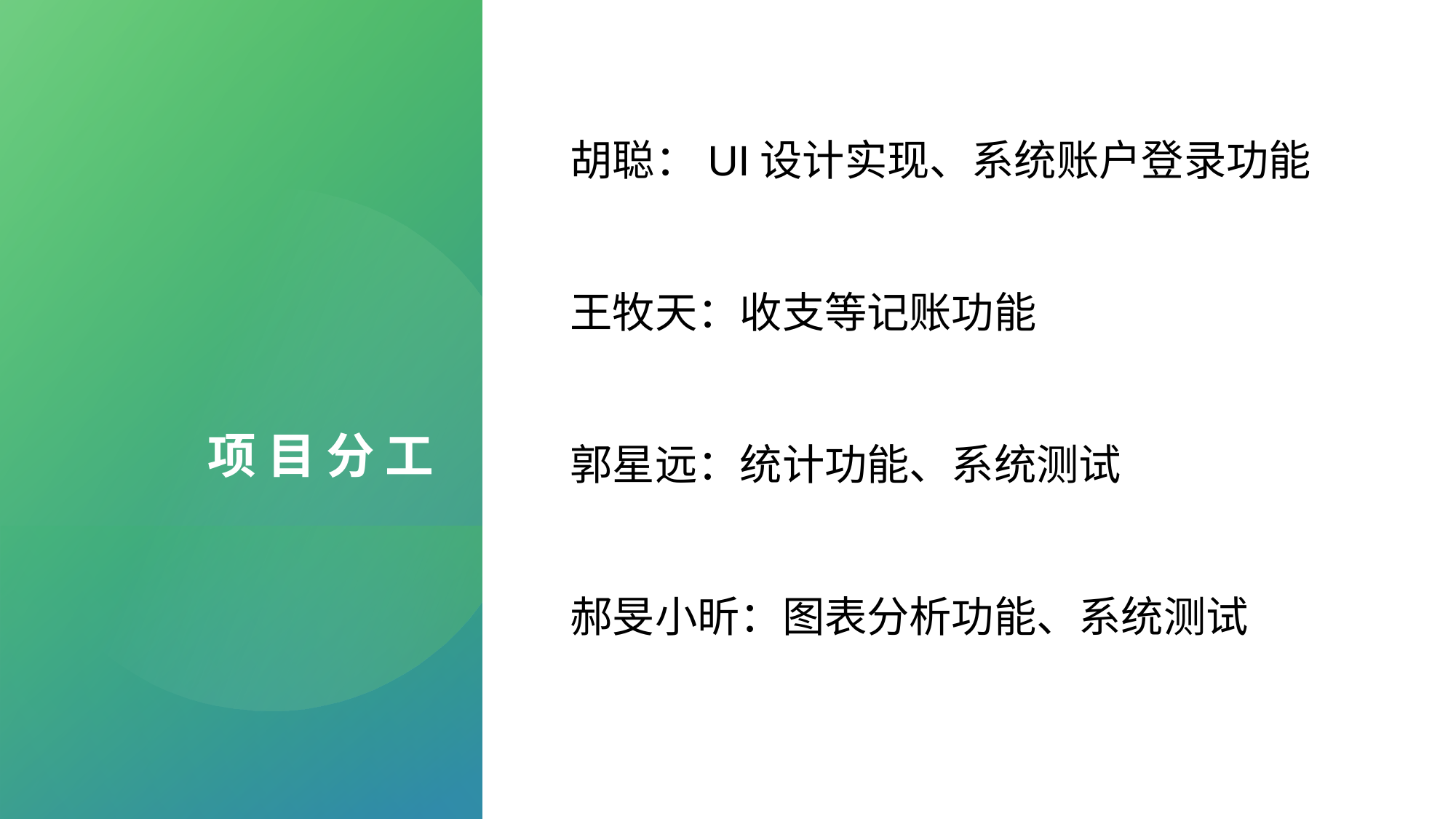

# 项目分工
胡聪：UI设计实现、系统账户登录功能

王牧天：收支等记账功能

郭星远：统计功能、系统测试

郝旻小昕：图表分析功能、系统测试